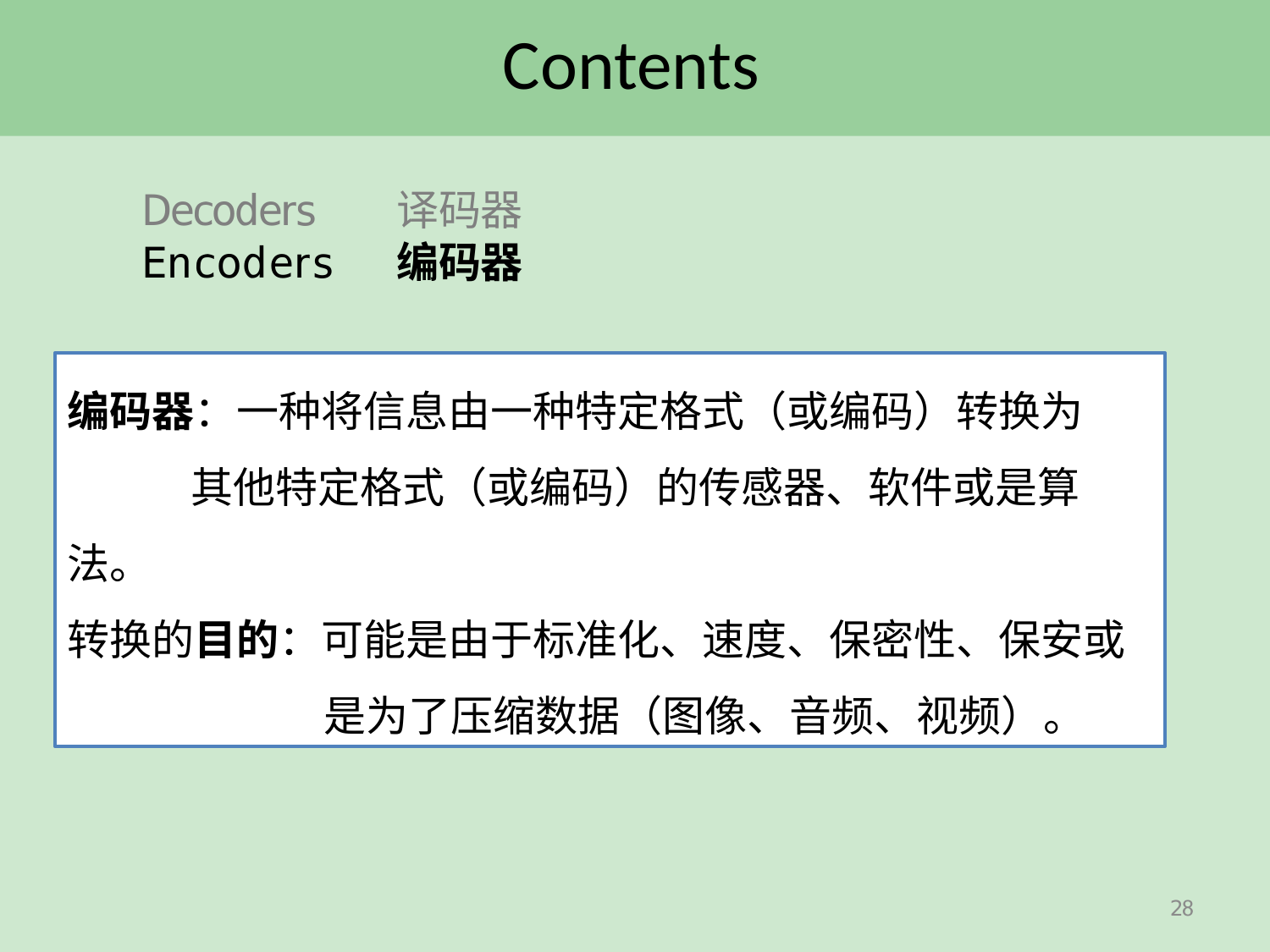

# Contents
Decoders	译码器
Encoders	编码器
编码器：一种将信息由一种特定格式（或编码）转换为
             其他特定格式（或编码）的传感器、软件或是算法。
转换的目的：可能是由于标准化、速度、保密性、保安或
                           是为了压缩数据（图像、音频、视频）。
28